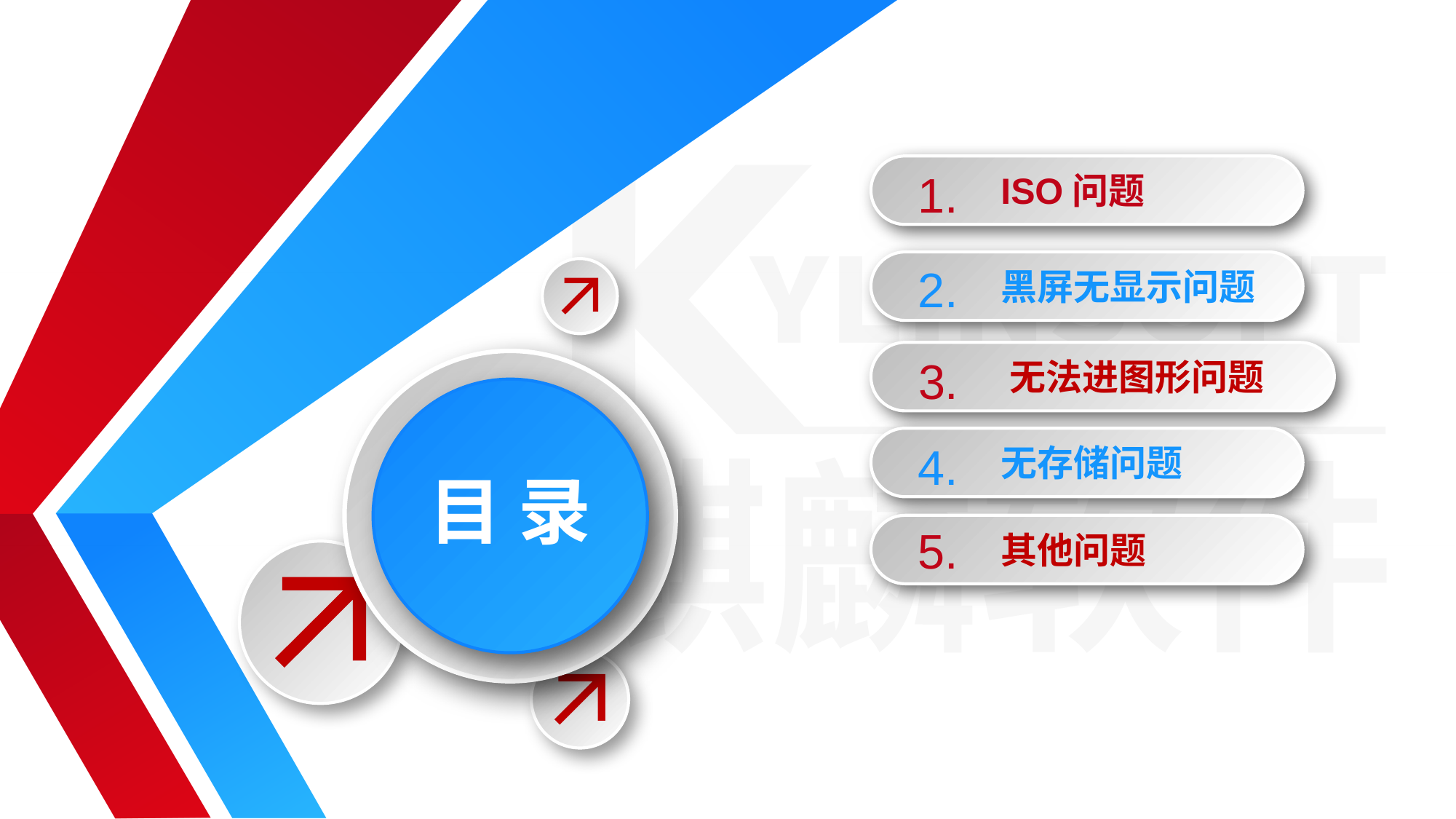

1.
ISO问题

2.
黑屏无显示问题

目 录

3.
无法进图形问题

4.
无存储问题
5.

其他问题